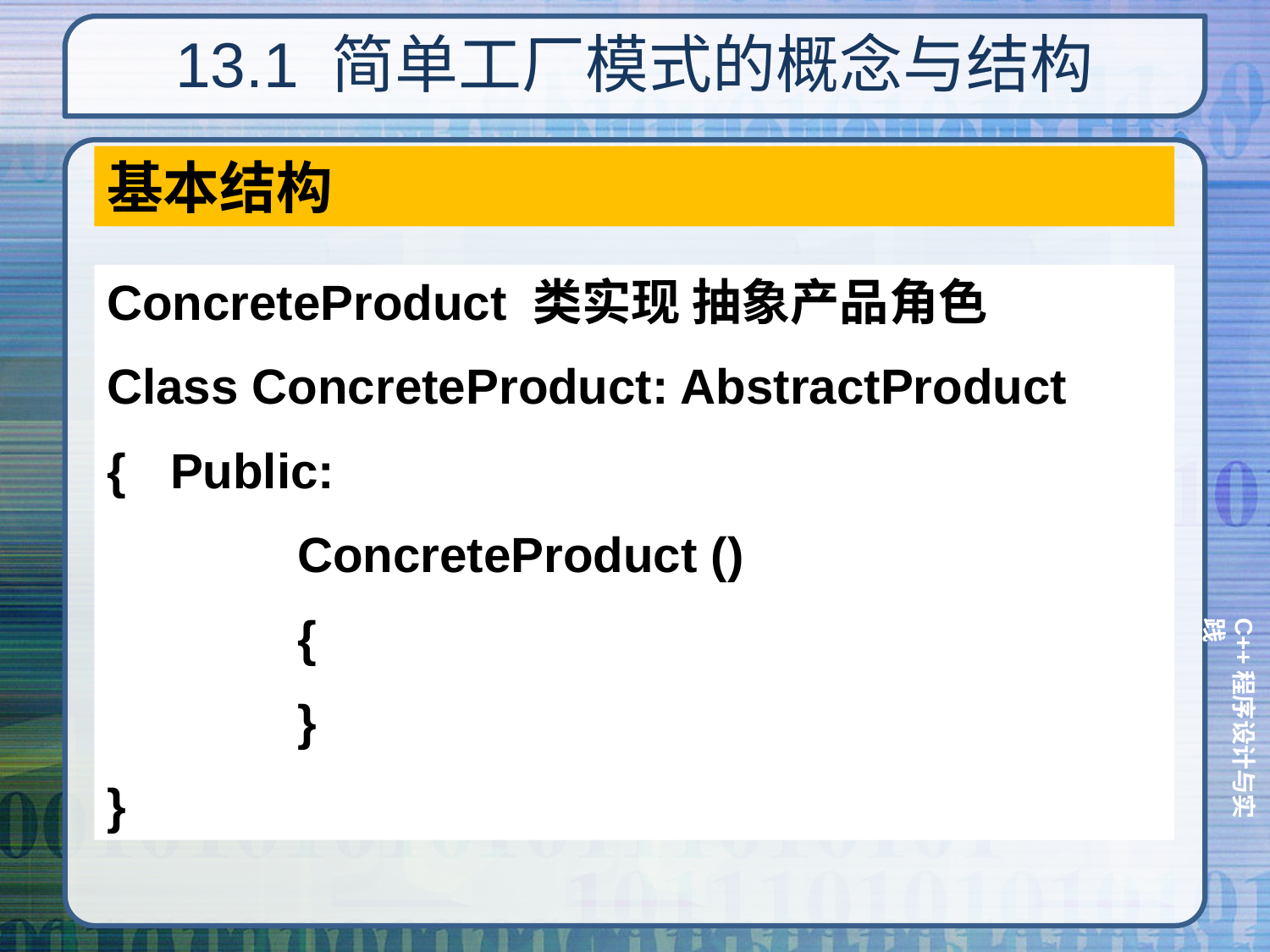

# 13.1 简单工厂模式的概念与结构

基本结构
ConcreteProduct 类实现 抽象产品角色
Class ConcreteProduct: AbstractProduct
{	Public:
		ConcreteProduct ()
		{
		}
}